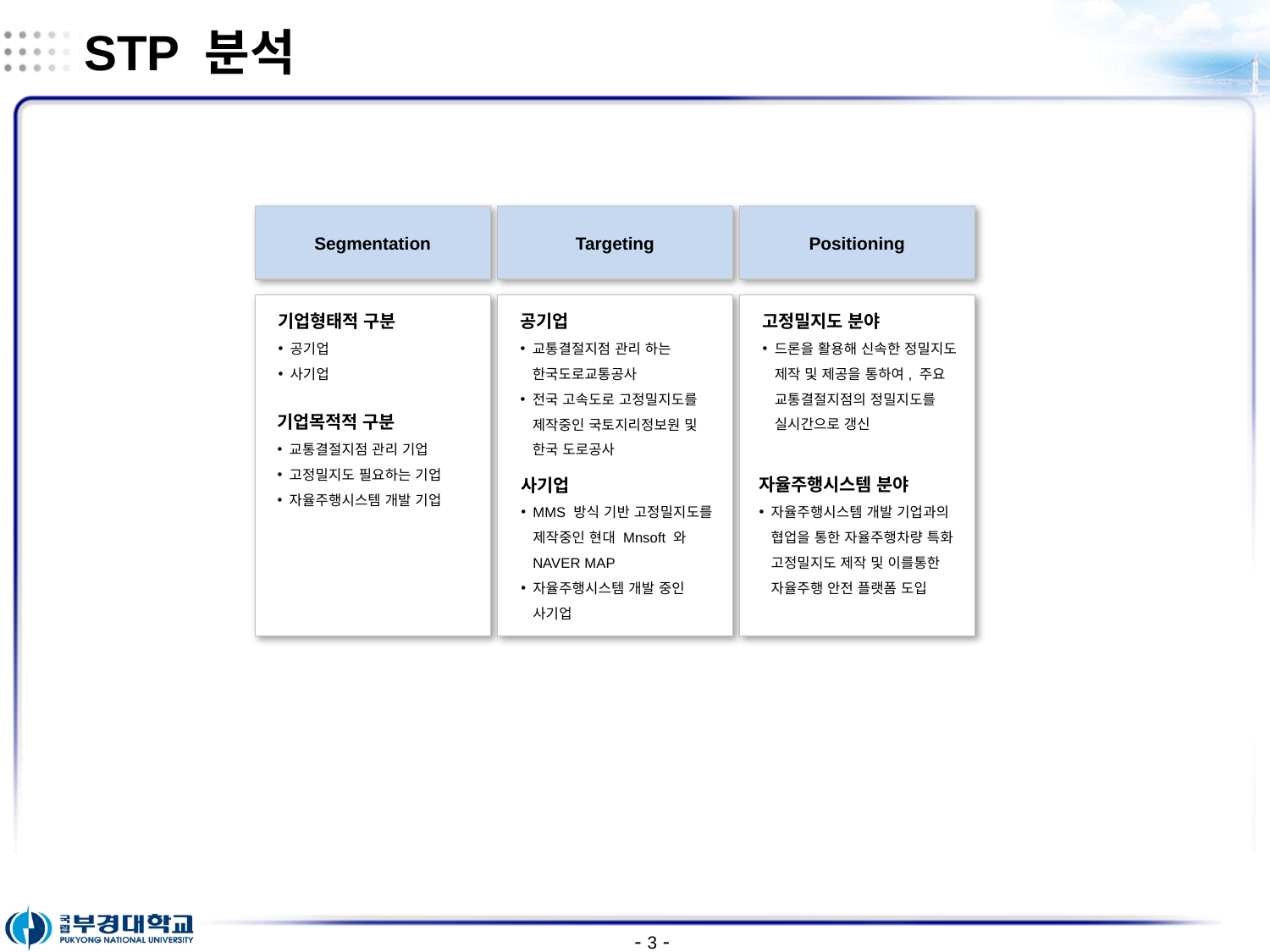

STP 분석
Segmentation
기업형태적 구분
공기업
사기업

Targeting
공기업
교통결절지점 관리 하는
한국도로교통공사
전국 고속도로 고정밀지도를 제작중인 국토지리정보원 및 한국 도로공사

Positioning
고정밀지도 분야
드론을 활용해 신속한 정밀지도 제작 및 제공을 통하여, 주요 교통결절지점의 정밀지도를 실시간으로 갱신

기업목적적 구분
교통결절지점 관리 기업
고정밀지도 필요하는 기업
자율주행시스템 개발 기업
사기업
MMS 방식 기반 고정밀지도를 제작중인 현대 Mnsoft 와 NAVER MAP
자율주행시스템 개발 중인 사기업
자율주행시스템 분야
자율주행시스템 개발 기업과의 협업을 통한 자율주행차량 특화 고정밀지도 제작 및 이를통한 자율주행 안전 플랫폼 도입